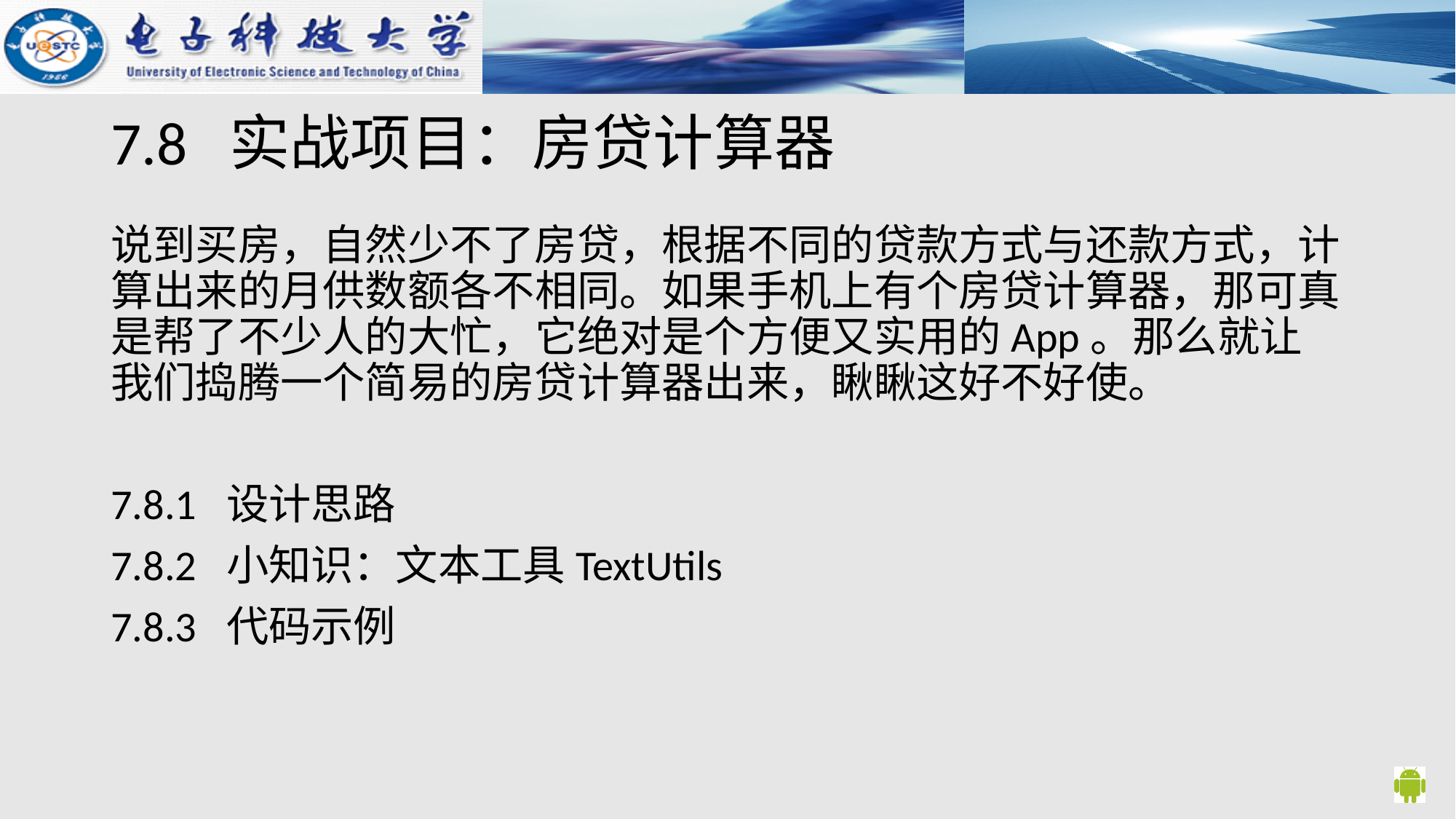

# 7.8  实战项目：房贷计算器
说到买房，自然少不了房贷，根据不同的贷款方式与还款方式，计算出来的月供数额各不相同。如果手机上有个房贷计算器，那可真是帮了不少人的大忙，它绝对是个方便又实用的App。那么就让我们捣腾一个简易的房贷计算器出来，瞅瞅这好不好使。

7.8.1  设计思路
7.8.2  小知识：文本工具TextUtils
7.8.3  代码示例